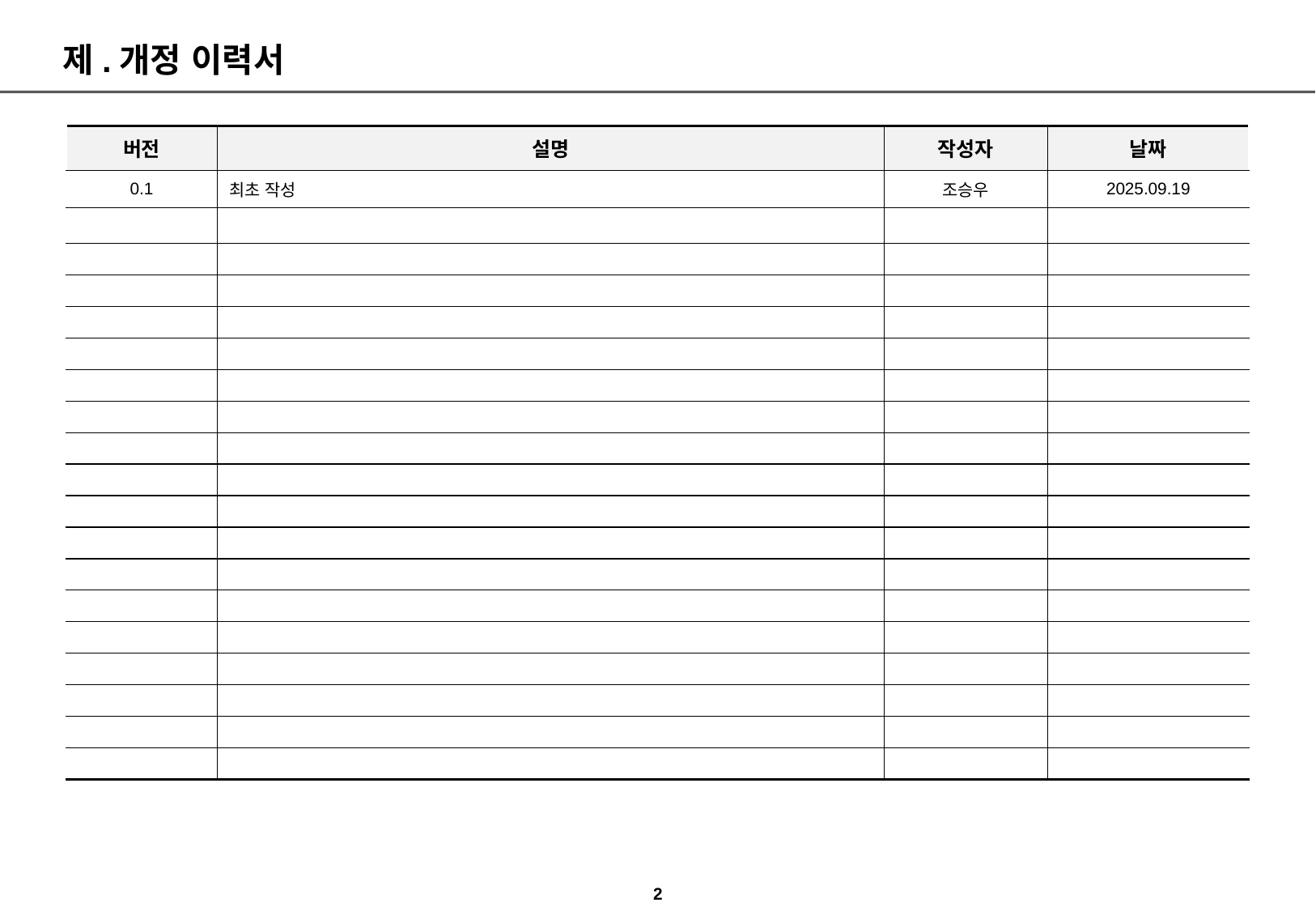

# 제.개정 이력서
| 버전 | 설명 | 작성자 | 날짜 |
| --- | --- | --- | --- |
| 0.1 | 최초 작성 | 조승우 | 2025.09.19 |
|  |  |  |  |
|  |  |  |  |
|  |  |  |  |
|  |  |  |  |
|  |  |  |  |
|  |  |  |  |
|  |  |  |  |
|  |  |  |  |
|  |  |  |  |
|  |  |  |  |
|  |  |  |  |
|  |  |  |  |
|  |  |  |  |
|  |  |  |  |
|  |  |  |  |
|  |  |  |  |
|  |  |  |  |
|  |  |  |  |